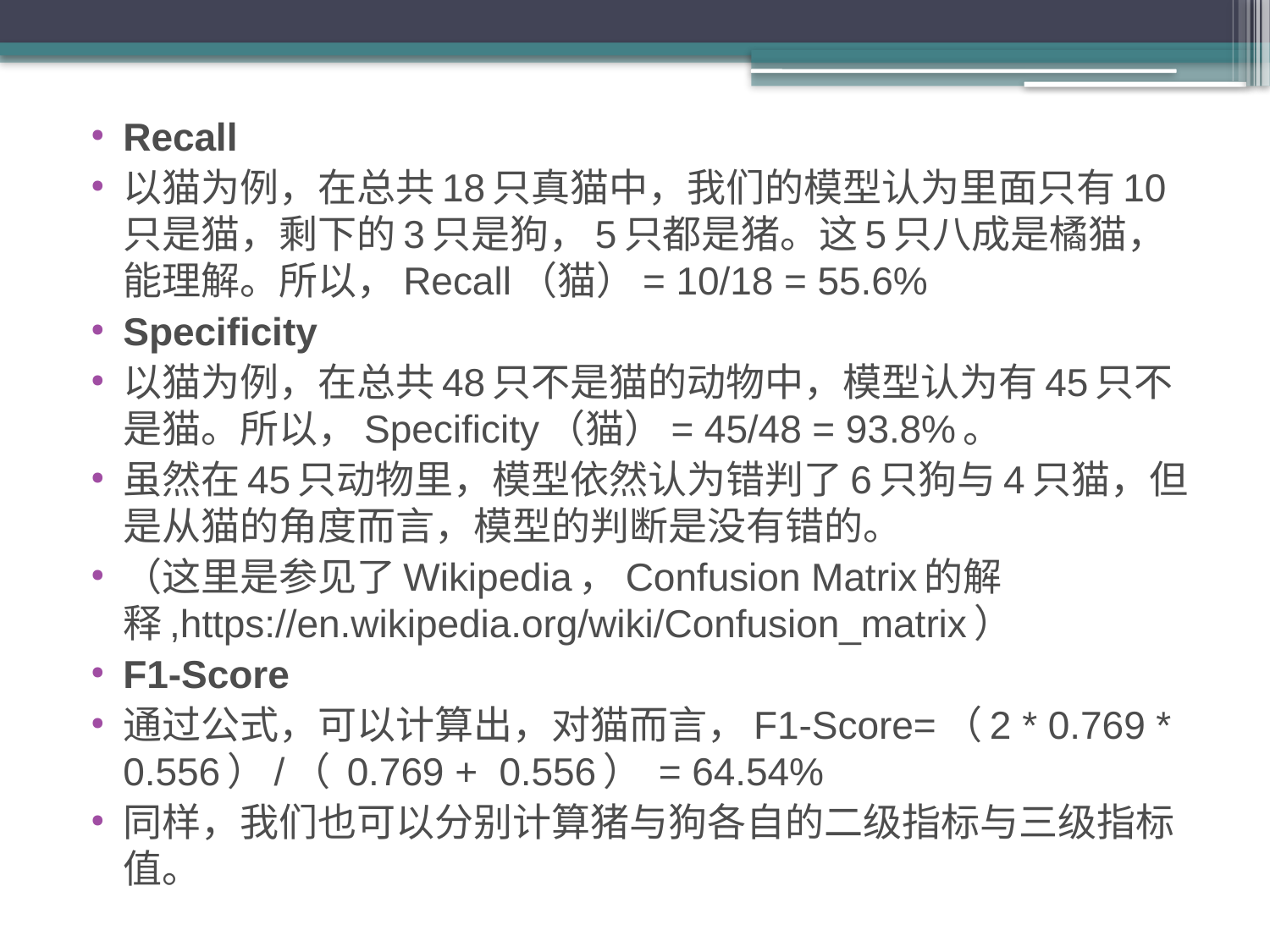

Recall
以猫为例，在总共18只真猫中，我们的模型认为里面只有10只是猫，剩下的3只是狗，5只都是猪。这5只八成是橘猫，能理解。所以，Recall（猫）= 10/18 = 55.6%
Specificity
以猫为例，在总共48只不是猫的动物中，模型认为有45只不是猫。所以，Specificity（猫）= 45/48 = 93.8%。
虽然在45只动物里，模型依然认为错判了6只狗与4只猫，但是从猫的角度而言，模型的判断是没有错的。
（这里是参见了Wikipedia，Confusion Matrix的解释,https://en.wikipedia.org/wiki/Confusion_matrix）
F1-Score
通过公式，可以计算出，对猫而言，F1-Score=（2 * 0.769 *  0.556）/（ 0.769 +  0.556） = 64.54%
同样，我们也可以分别计算猪与狗各自的二级指标与三级指标值。